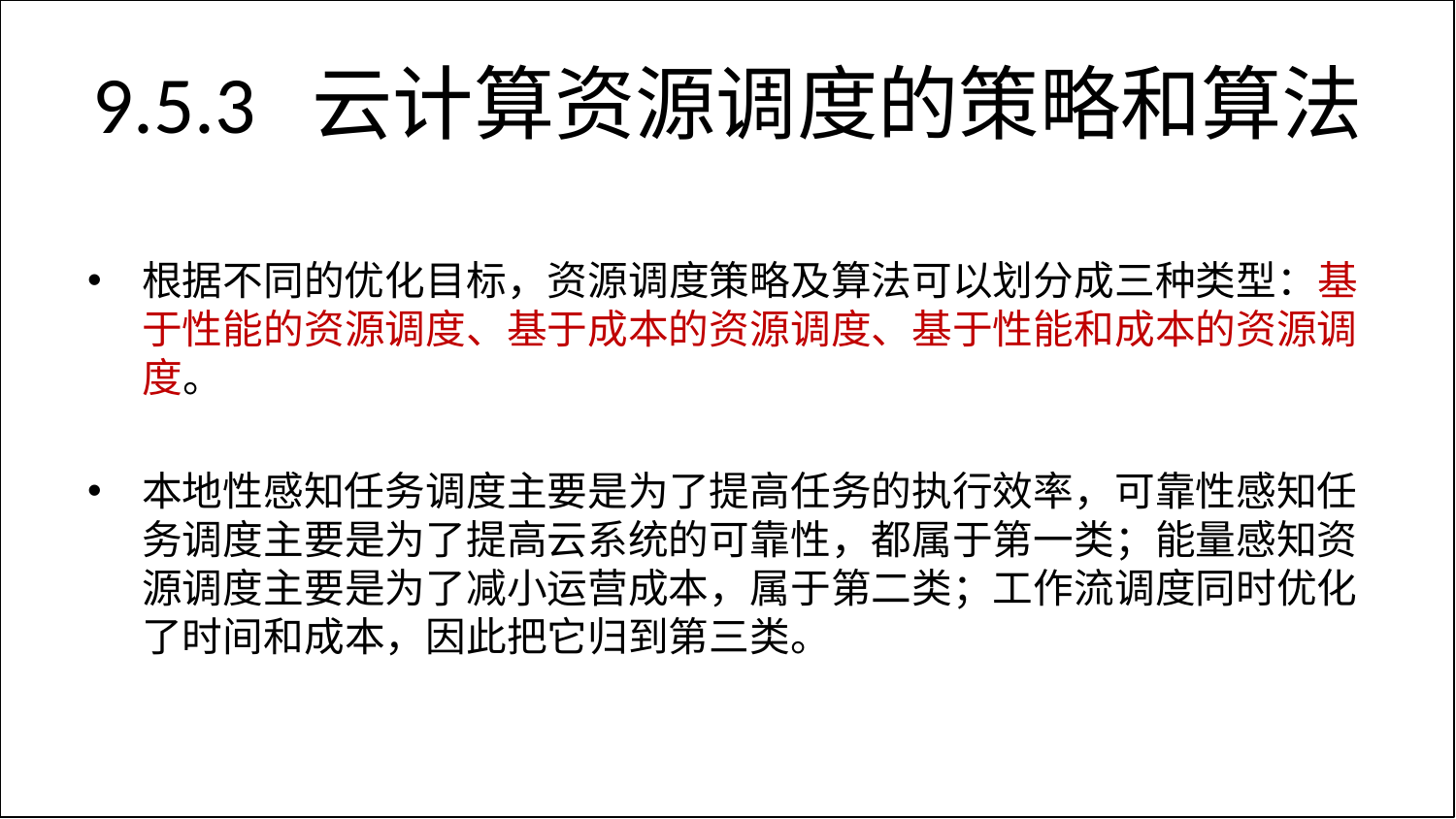

# 9.5.3  云计算资源调度的策略和算法

根据不同的优化目标，资源调度策略及算法可以划分成三种类型：基于性能的资源调度、基于成本的资源调度、基于性能和成本的资源调度。

本地性感知任务调度主要是为了提高任务的执行效率，可靠性感知任务调度主要是为了提高云系统的可靠性，都属于第一类；能量感知资源调度主要是为了减小运营成本，属于第二类；工作流调度同时优化了时间和成本，因此把它归到第三类。